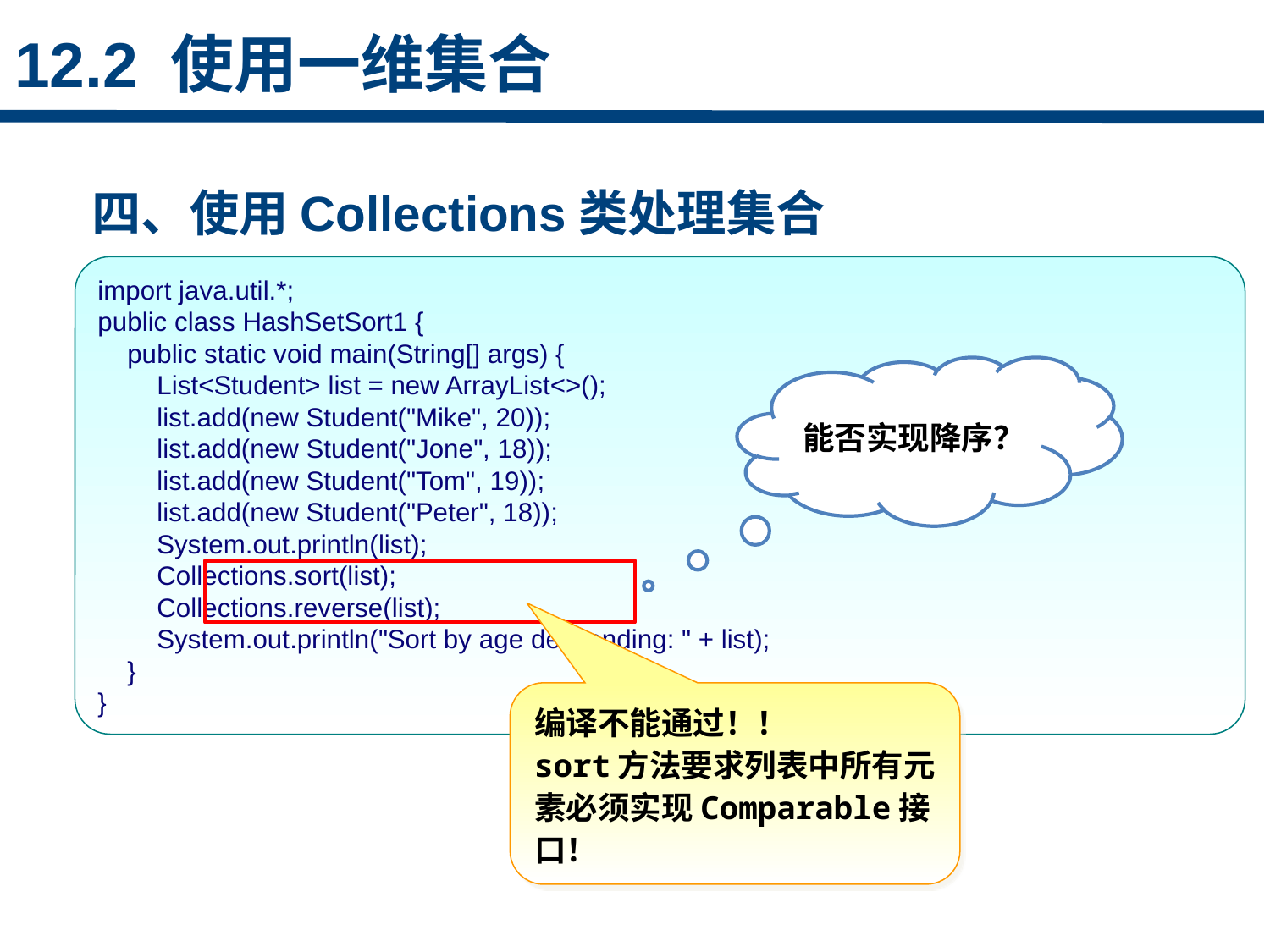

12.2 使用一维集合
四、使用Collections类处理集合
import java.util.*;
public class HashSetSort1 {
    public static void main(String[] args) {
        List<Student> list = new ArrayList<>();
        list.add(new Student("Mike", 20));
        list.add(new Student("Jone", 18));
        list.add(new Student("Tom", 19));
        list.add(new Student("Peter", 18));
        System.out.println(list);
        Collections.sort(list);
        Collections.reverse(list);
        System.out.println("Sort by age descending: " + list);
    }
}
点击添加文本
能否实现降序？
点击添加文本

点击添加文本
编译不能通过！！
sort方法要求列表中所有元素必须实现Comparable接口！
点击添加文本